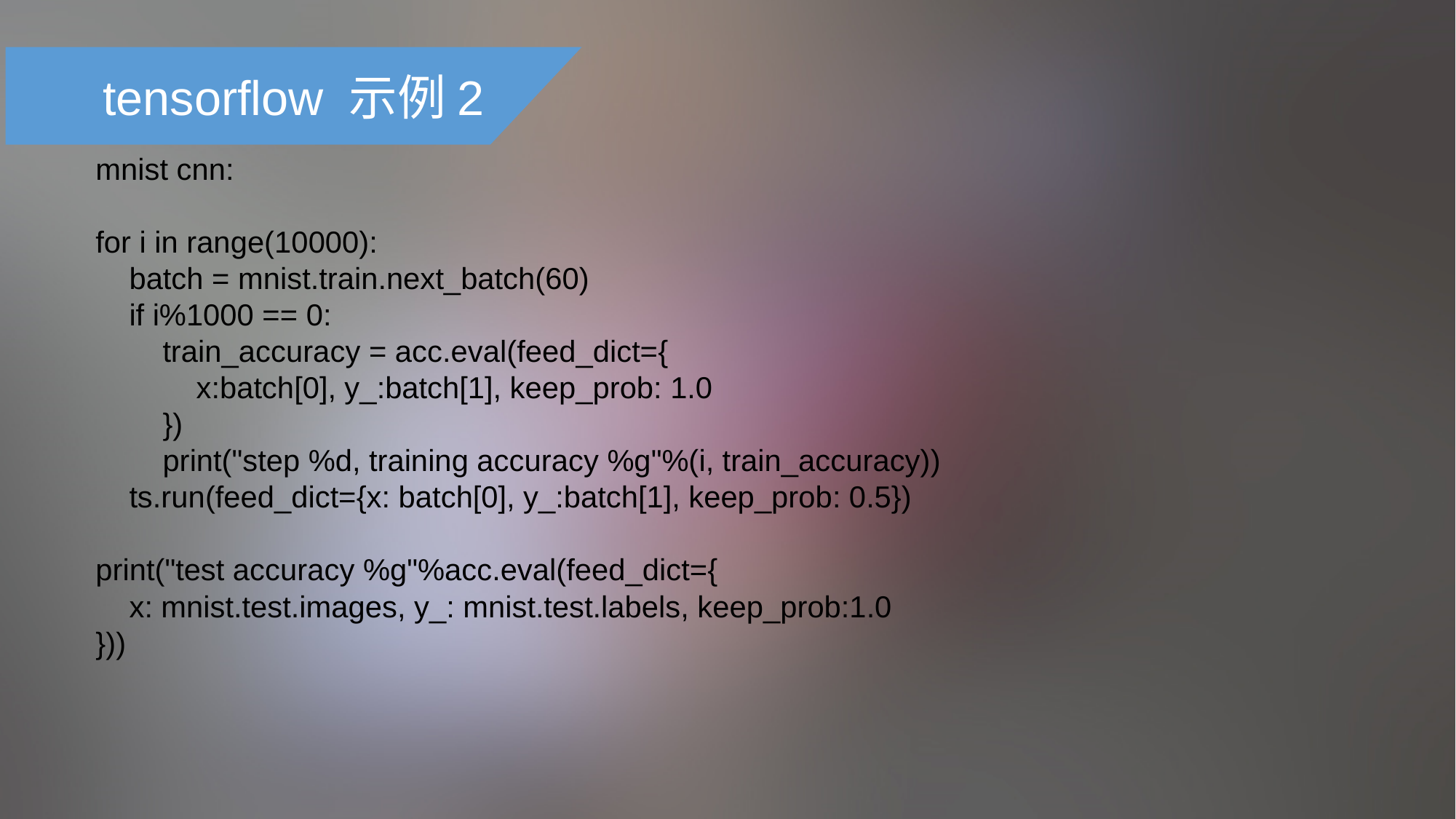

tensorflow 示例2
mnist cnn:

for i in range(10000):
    batch = mnist.train.next_batch(60)
    if i%1000 == 0:
        train_accuracy = acc.eval(feed_dict={
            x:batch[0], y_:batch[1], keep_prob: 1.0
        })
        print("step %d, training accuracy %g"%(i, train_accuracy))
    ts.run(feed_dict={x: batch[0], y_:batch[1], keep_prob: 0.5})

print("test accuracy %g"%acc.eval(feed_dict={
    x: mnist.test.images, y_: mnist.test.labels, keep_prob:1.0
}))